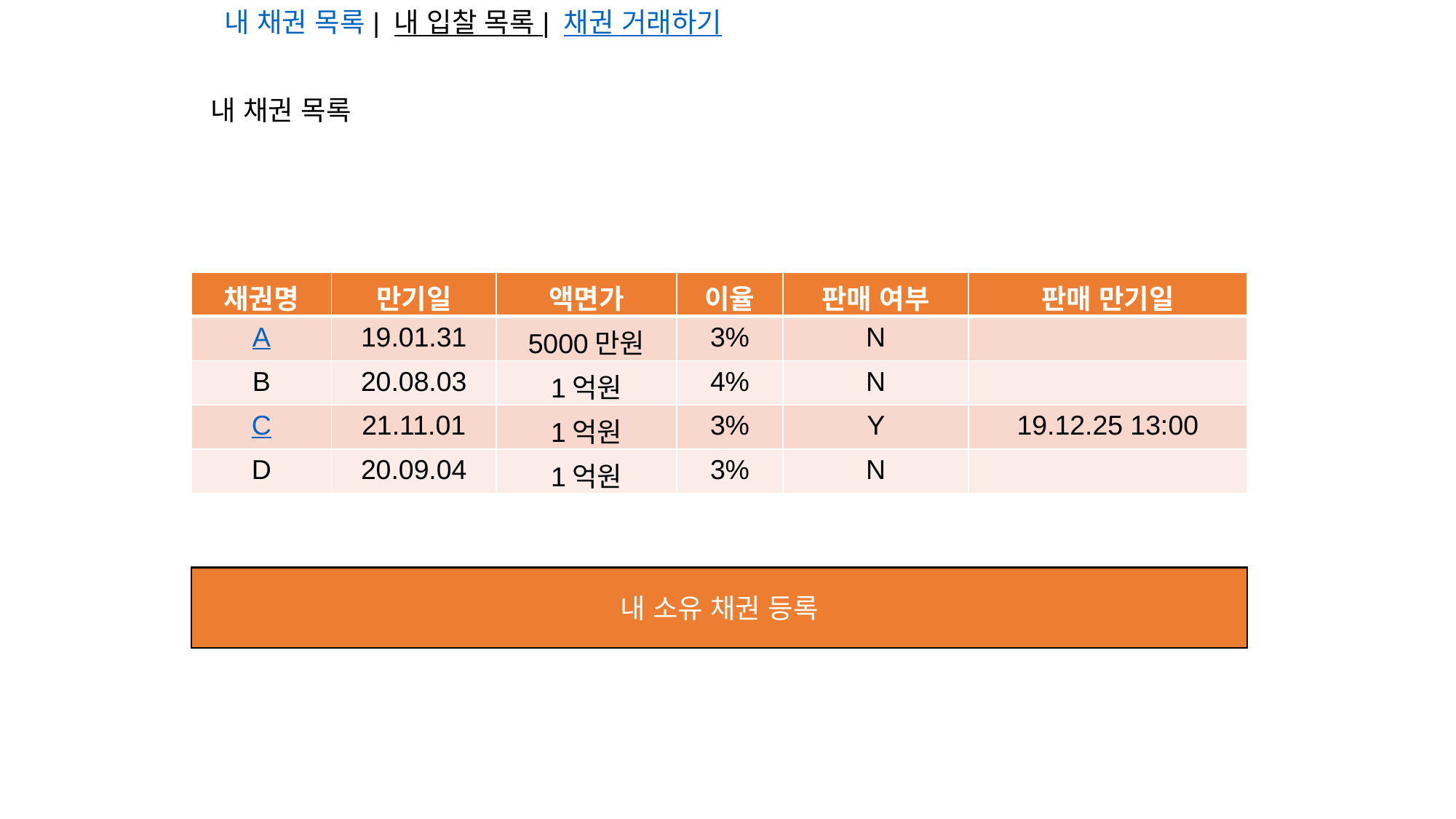

내 채권 목록 | 내 입찰 목록 | 채권 거래하기
내 채권 목록
| 채권명 | 만기일 | 액면가 | 이율 | 판매 여부 | 판매 만기일 |
| --- | --- | --- | --- | --- | --- |
| A | 19.01.31 | 5000만원 | 3% | N |  |
| B | 20.08.03 | 1억원 | 4% | N |  |
| C | 21.11.01 | 1억원 | 3% | Y | 19.12.25 13:00 |
| D | 20.09.04 | 1억원 | 3% | N |  |
내 소유 채권 등록